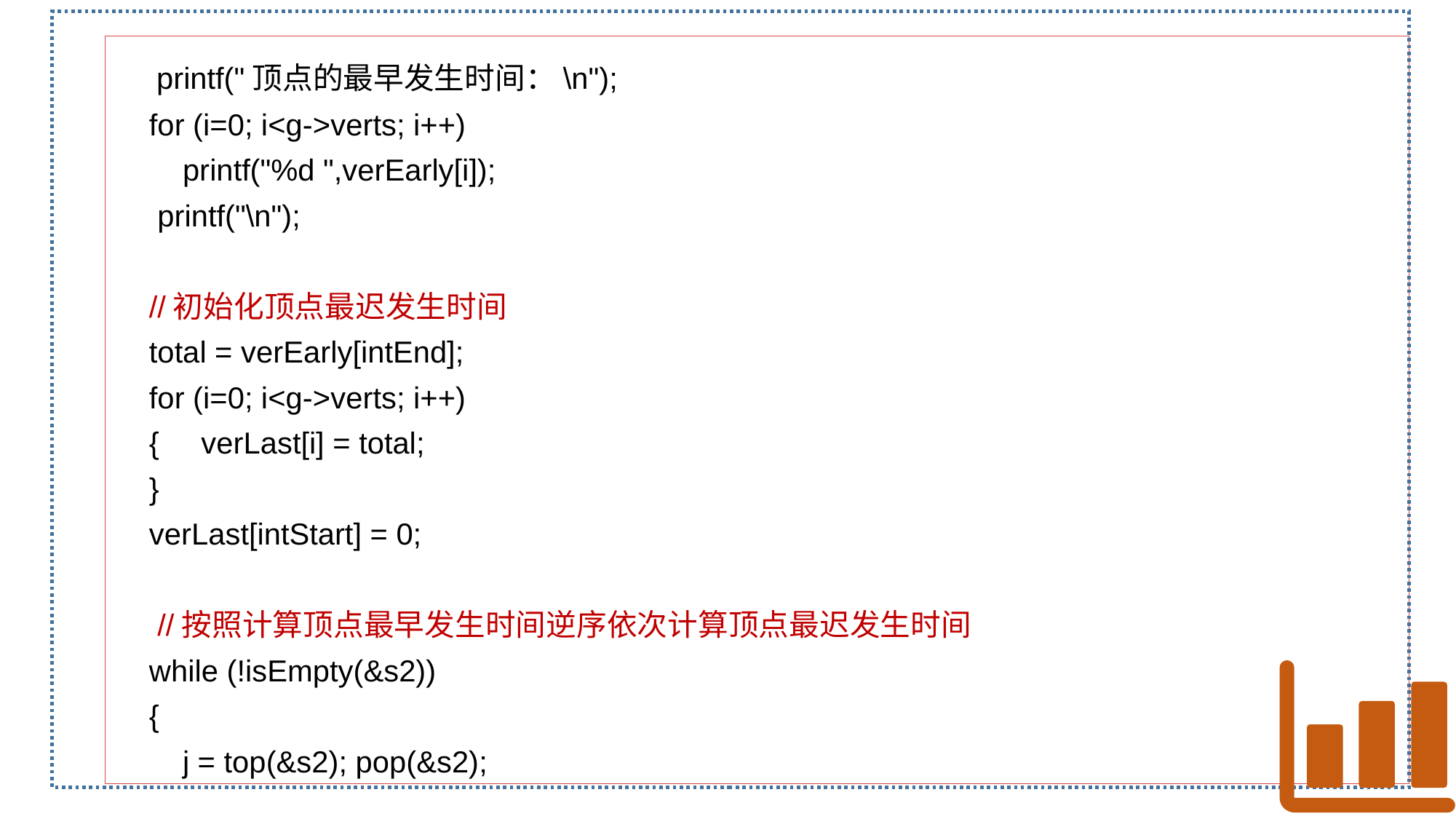

printf("顶点的最早发生时间：\n");
    for (i=0; i<g->verts; i++)
        printf("%d ",verEarly[i]);
     printf("\n");

    //初始化顶点最迟发生时间
    total = verEarly[intEnd];
    for (i=0; i<g->verts; i++)
    {     verLast[i] = total;
    }
    verLast[intStart] = 0;

     //按照计算顶点最早发生时间逆序依次计算顶点最迟发生时间
    while (!isEmpty(&s2))
    {
        j = top(&s2); pop(&s2);